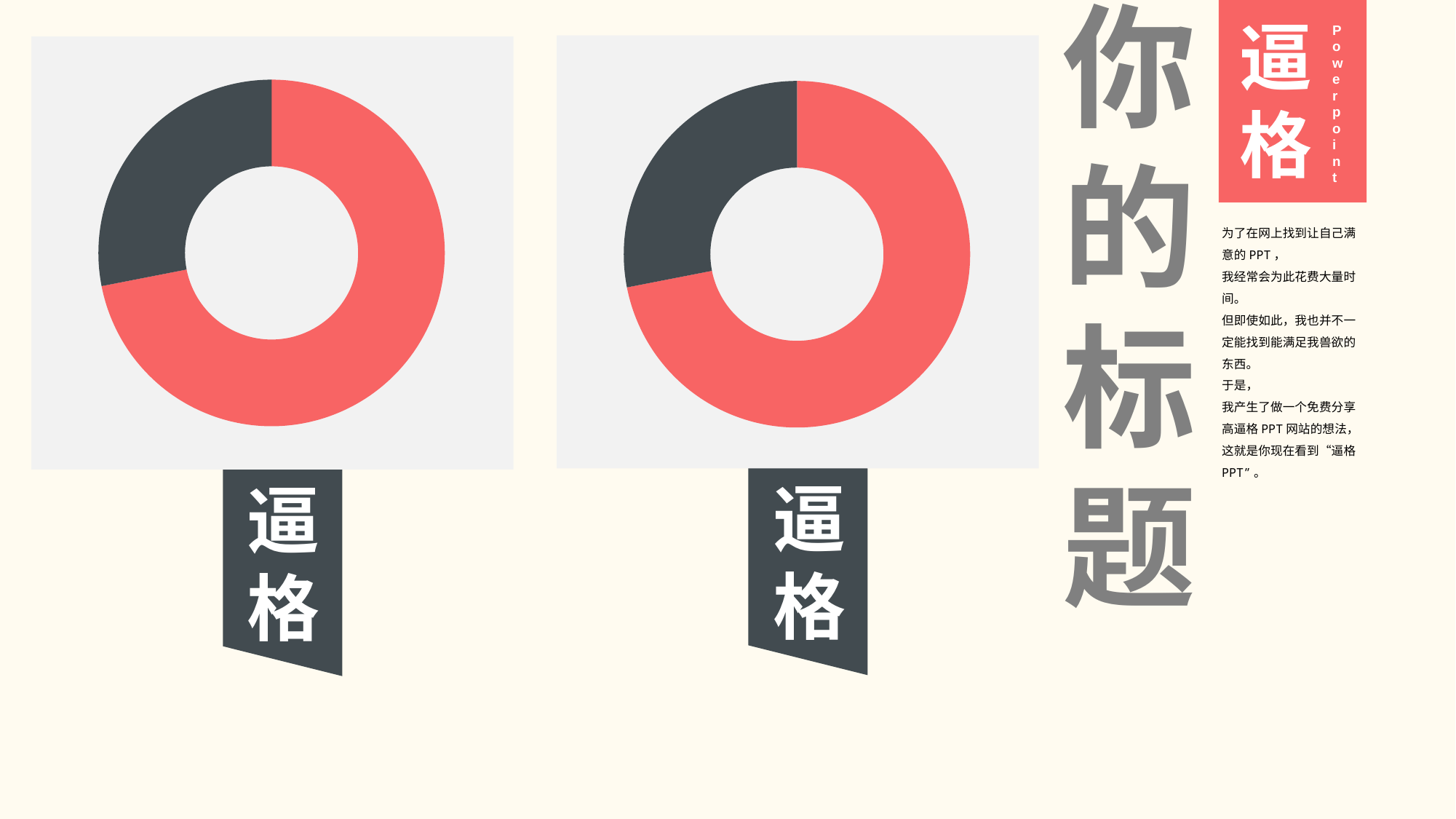

你的标题

逼格
Powerpoint

### Chart

| Category | 销售额 |
|---|---|
| 第一季度 | 8.2 |
| 第二季度 | 3.2 |

### Chart

| Category | 销售额 |
|---|---|
| 第一季度 | 8.2 |
| 第二季度 | 3.2 |
为了在网上找到让自己满意的PPT，
我经常会为此花费大量时间。
但即使如此，我也并不一定能找到能满足我兽欲的东西。
于是，
我产生了做一个免费分享高逼格PPT网站的想法，这就是你现在看到“逼格PPT”。
逼格
逼格